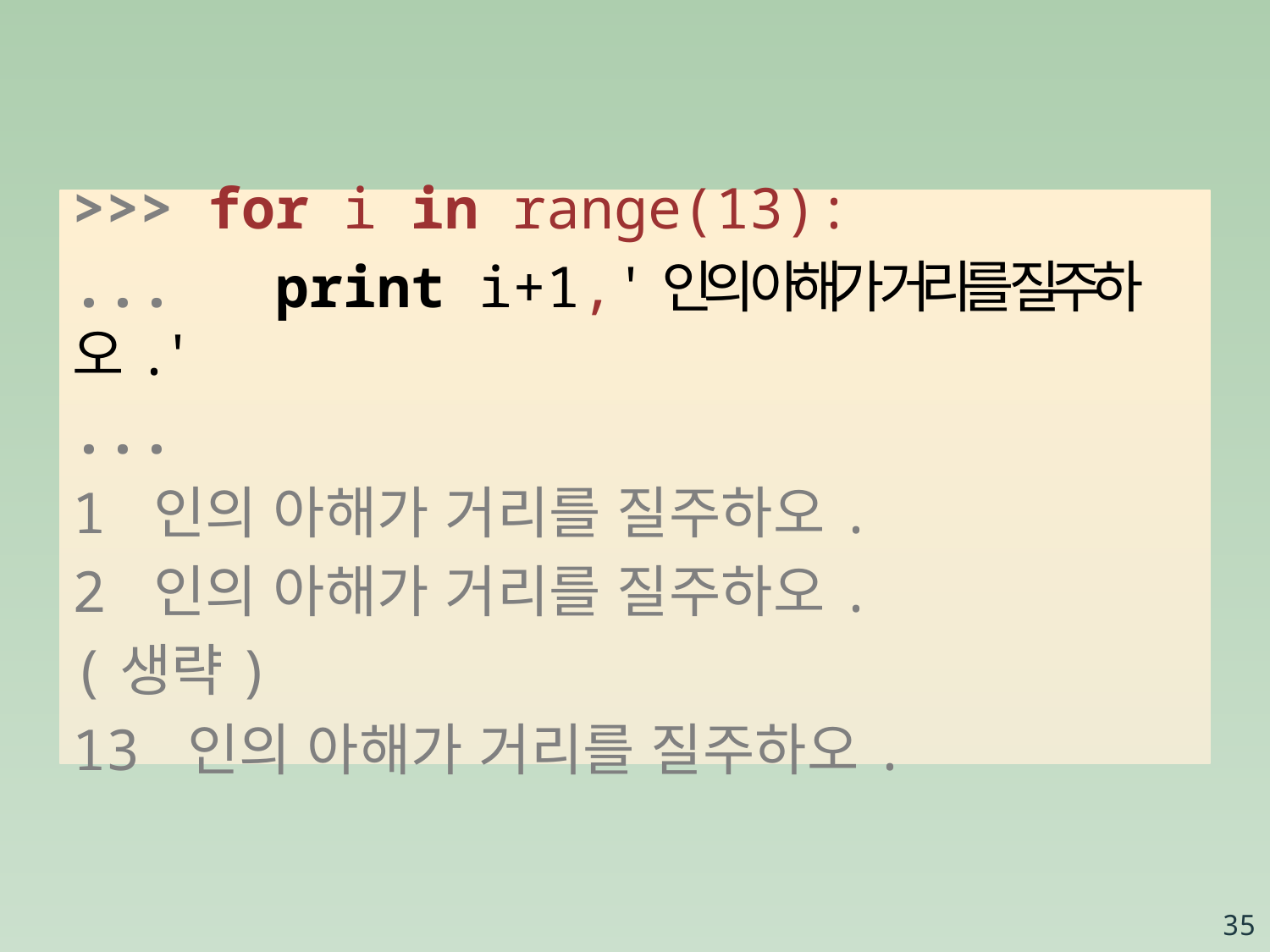

>>> for i in range(13):
...   print i+1,'인의 아해가 거리를 질주하오.'
...
1 인의 아해가 거리를 질주하오.
2 인의 아해가 거리를 질주하오.
(생략)
13 인의 아해가 거리를 질주하오.
35